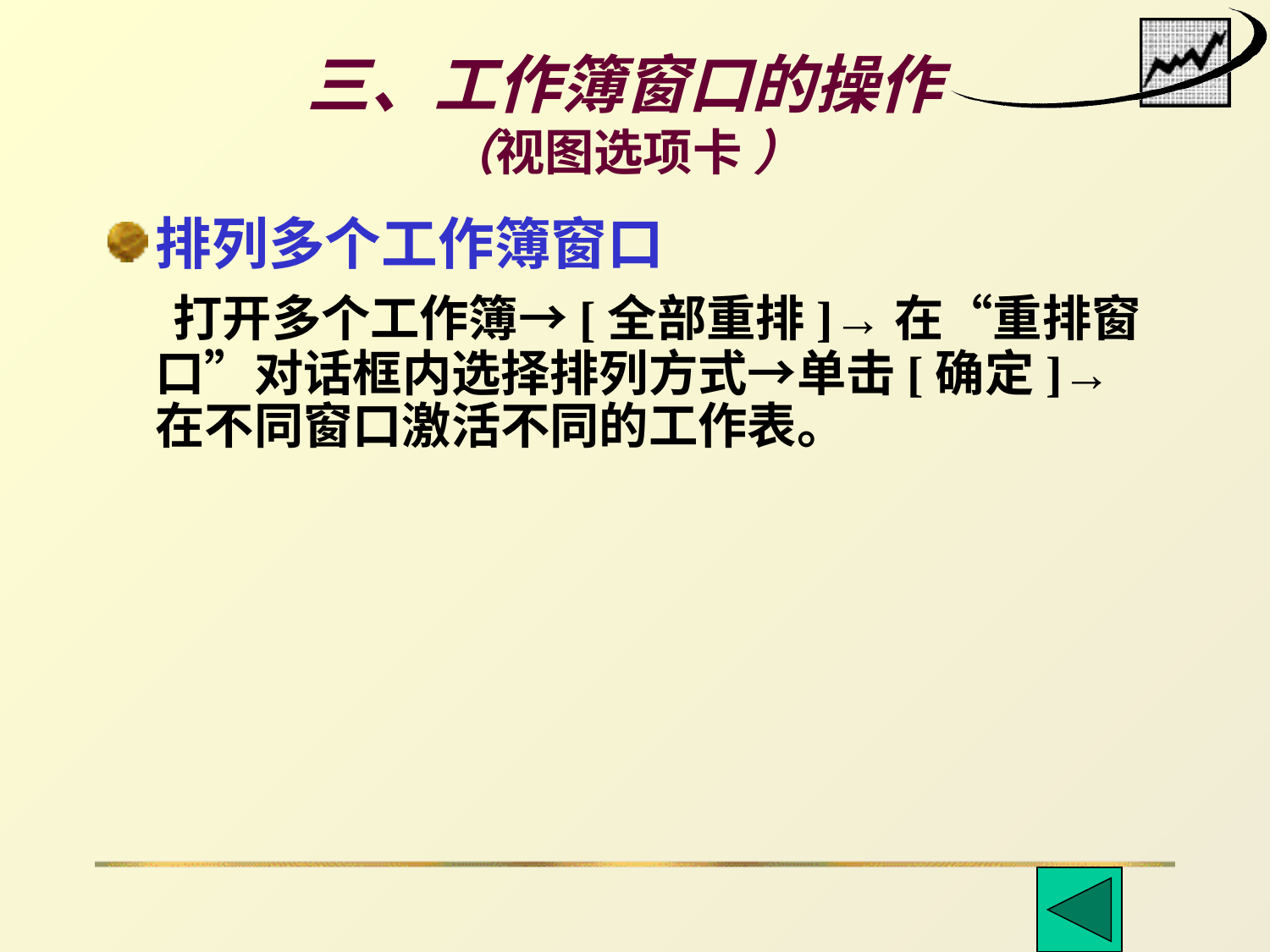

三、工作簿窗口的操作
（视图选项卡 ）
排列多个工作簿窗口
    打开多个工作簿→[全部重排]→在“重排窗口”对话框内选择排列方式→单击[确定]→在不同窗口激活不同的工作表。